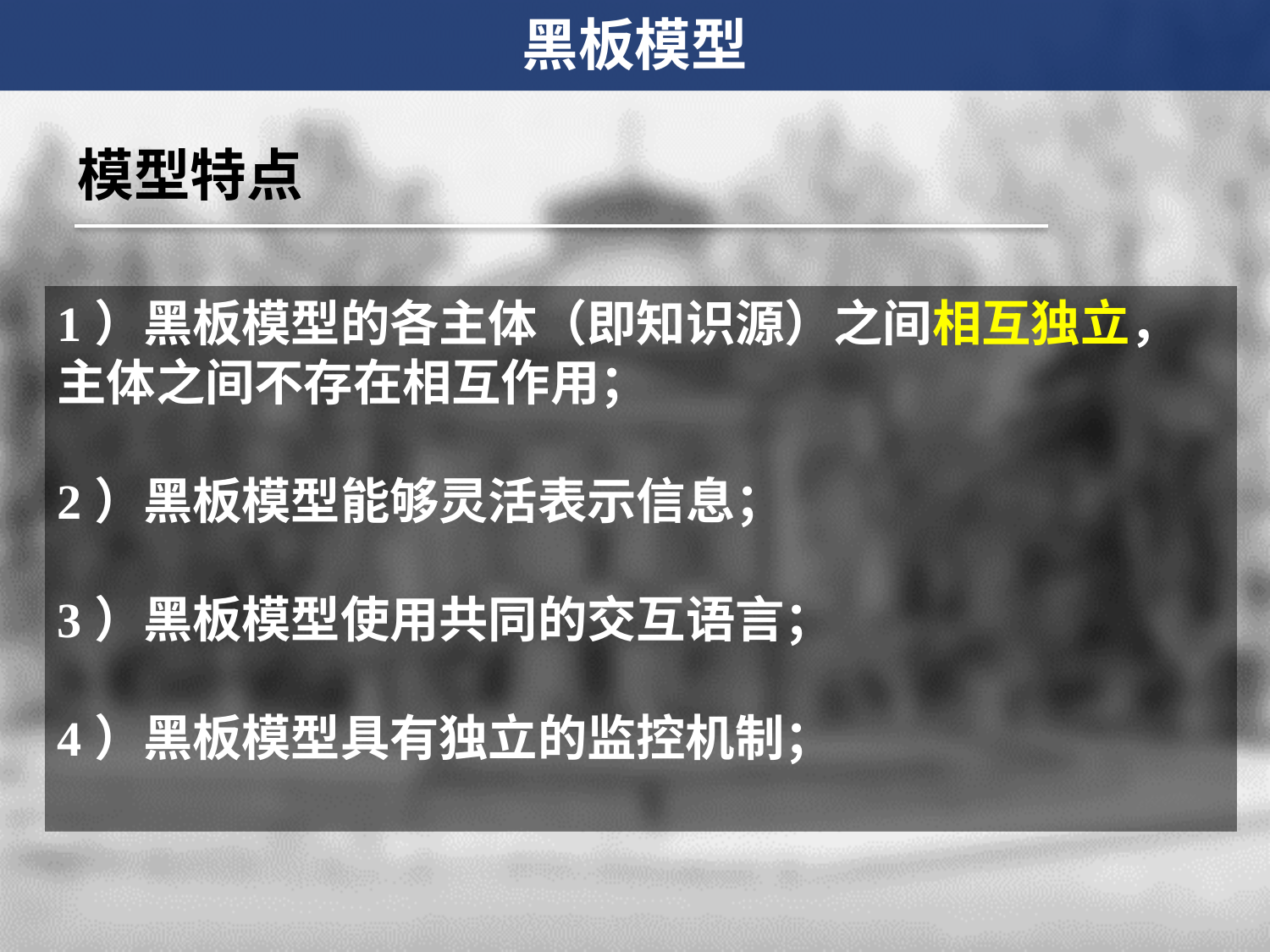

黑板模型
模型特点
1）黑板模型的各主体（即知识源）之间相互独立，主体之间不存在相互作用；

2）黑板模型能够灵活表示信息；

3）黑板模型使用共同的交互语言；

4）黑板模型具有独立的监控机制；